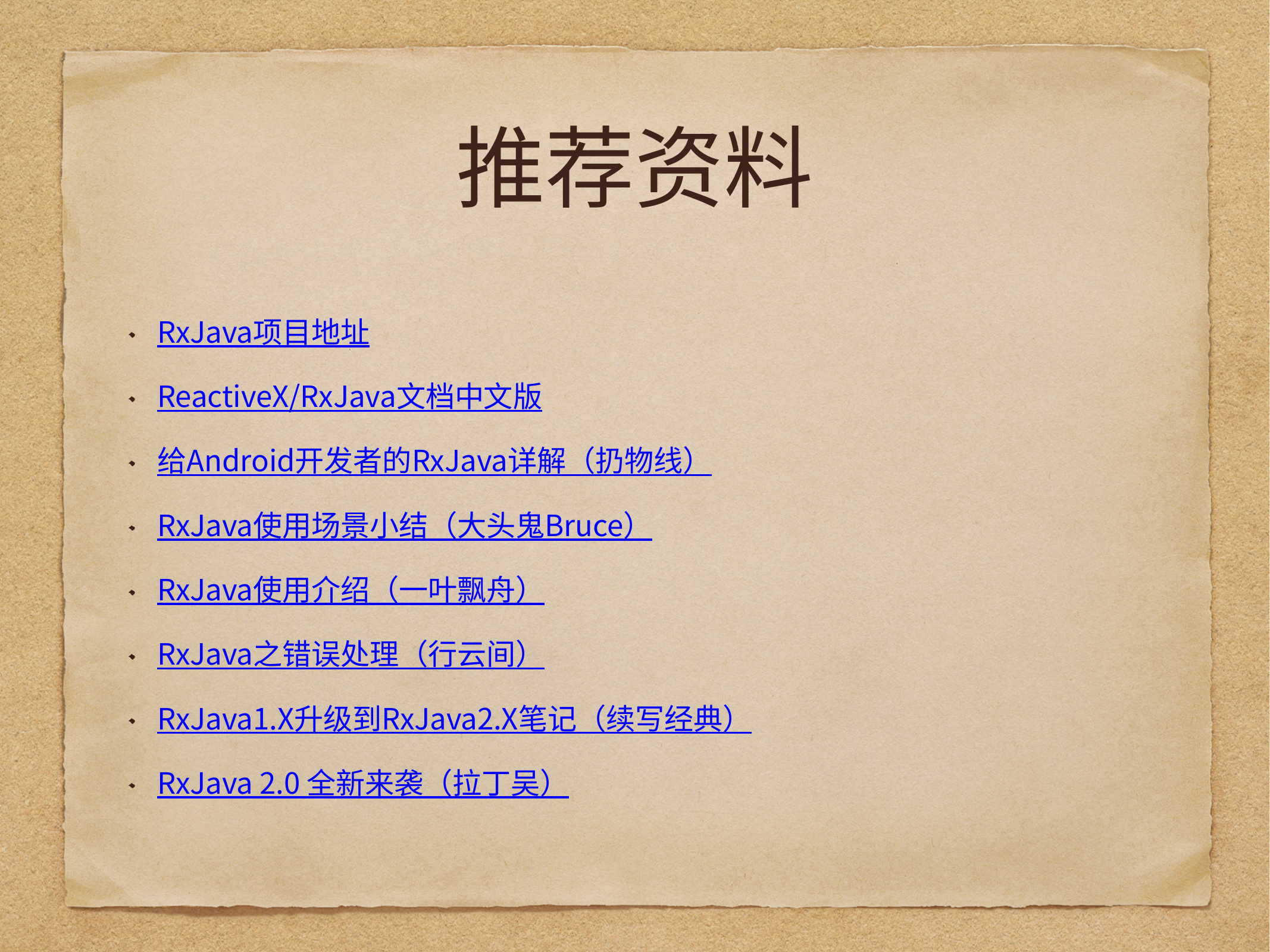

# 推荐资料
RxJava项目地址
ReactiveX/RxJava文档中文版
给Android开发者的RxJava详解（扔物线）
RxJava使用场景小结（大头鬼Bruce）
RxJava使用介绍（一叶飘舟）
RxJava之错误处理（行云间）
RxJava1.X升级到RxJava2.X笔记（续写经典）
RxJava 2.0 全新来袭（拉丁吴）